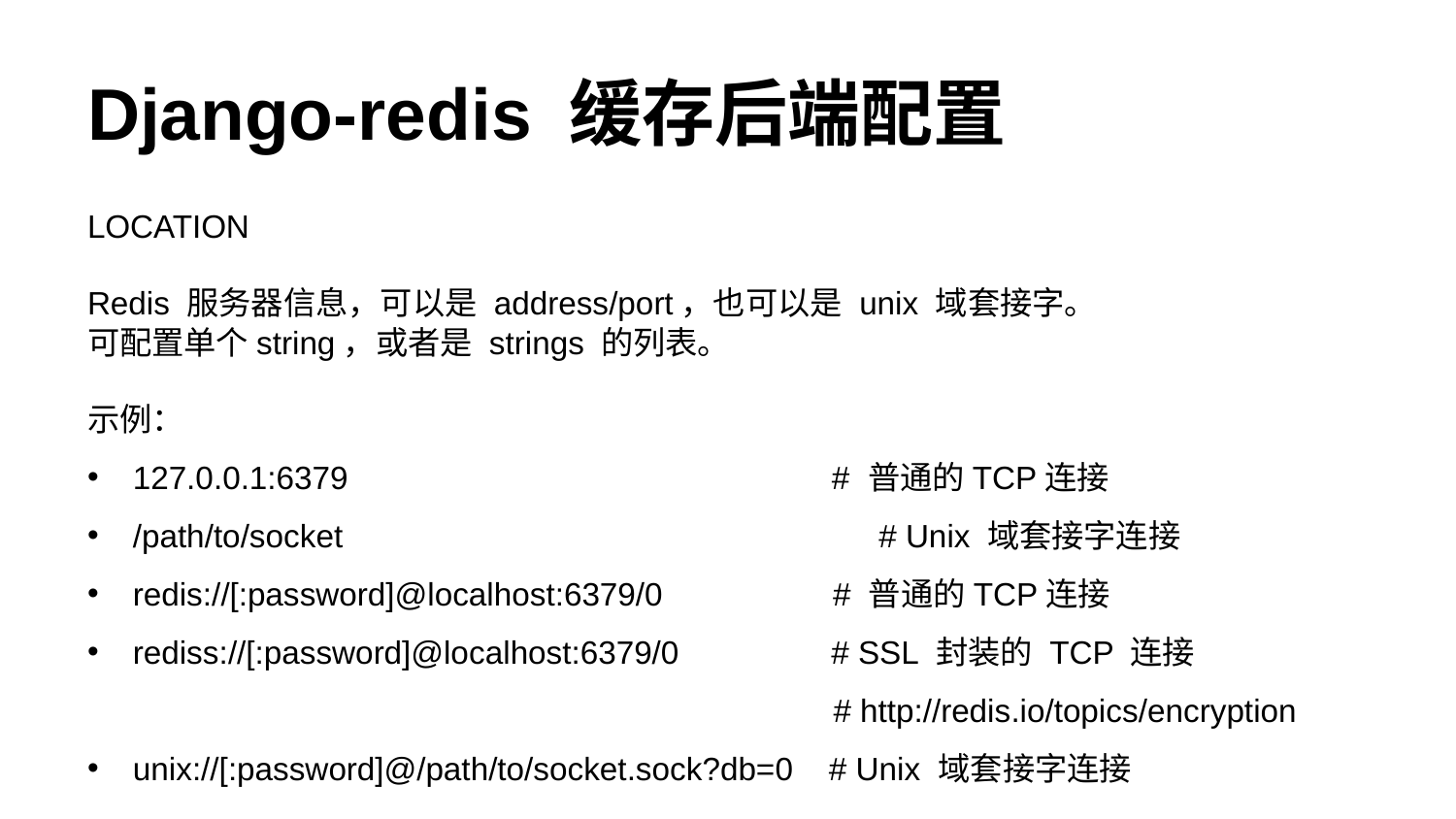

# Django-redis 缓存后端配置
LOCATION

Redis 服务器信息，可以是 address/port，也可以是 unix 域套接字。
可配置单个string，或者是 strings 的列表。

示例：
127.0.0.1:6379                                                      # 普通的TCP连接
/path/to/socket				  # Unix 域套接字连接
redis://[:password]@localhost:6379/0                   # 普通的TCP连接
rediss://[:password]@localhost:6379/0                 # SSL 封装的 TCP 连接
					  # http://redis.io/topics/encryption
unix://[:password]@/path/to/socket.sock?db=0    # Unix 域套接字连接